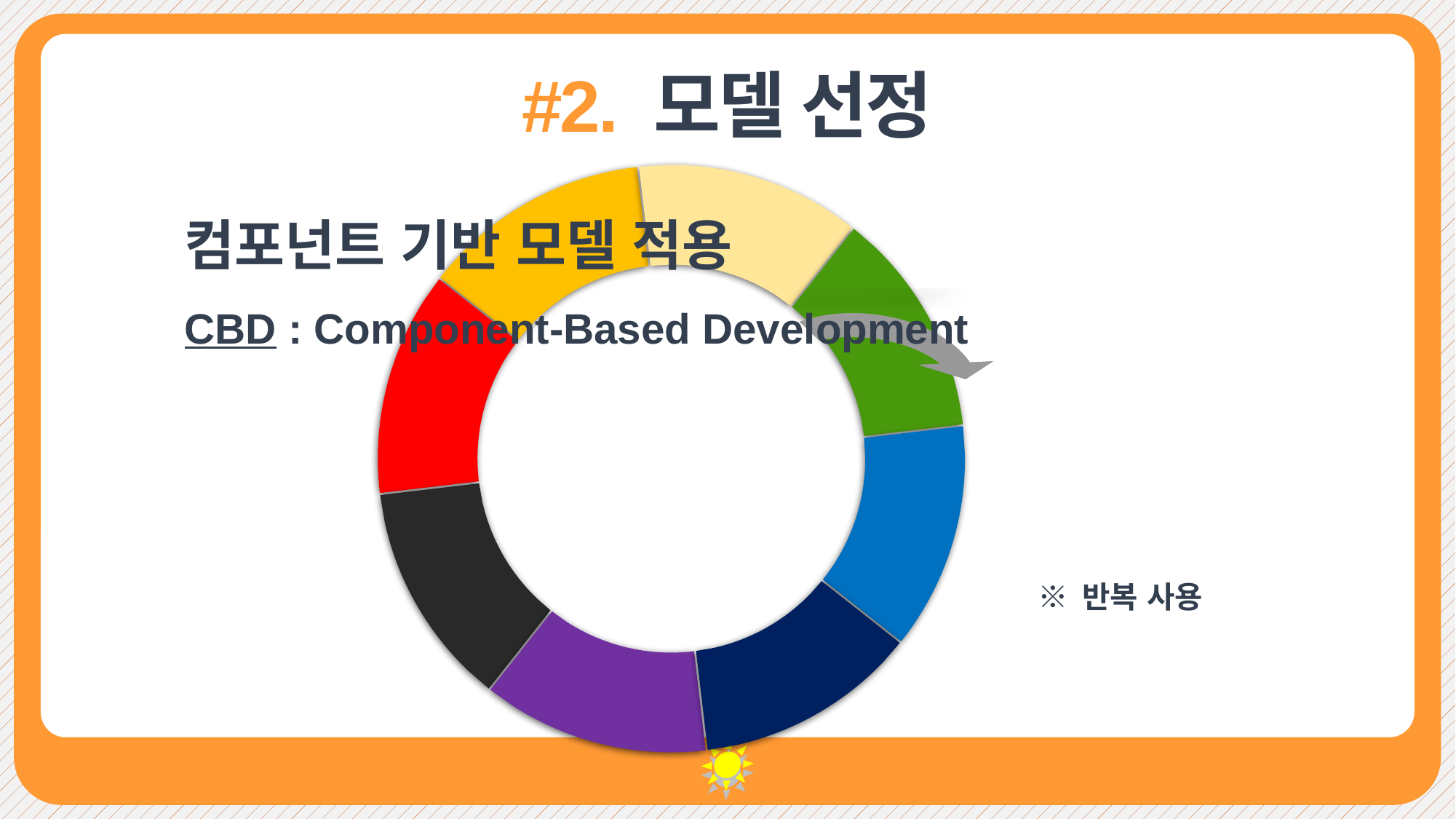

#2. 모델 선정

컴포넌트 기반 모델 적용
CBD : Component-Based Development
※ 반복 사용